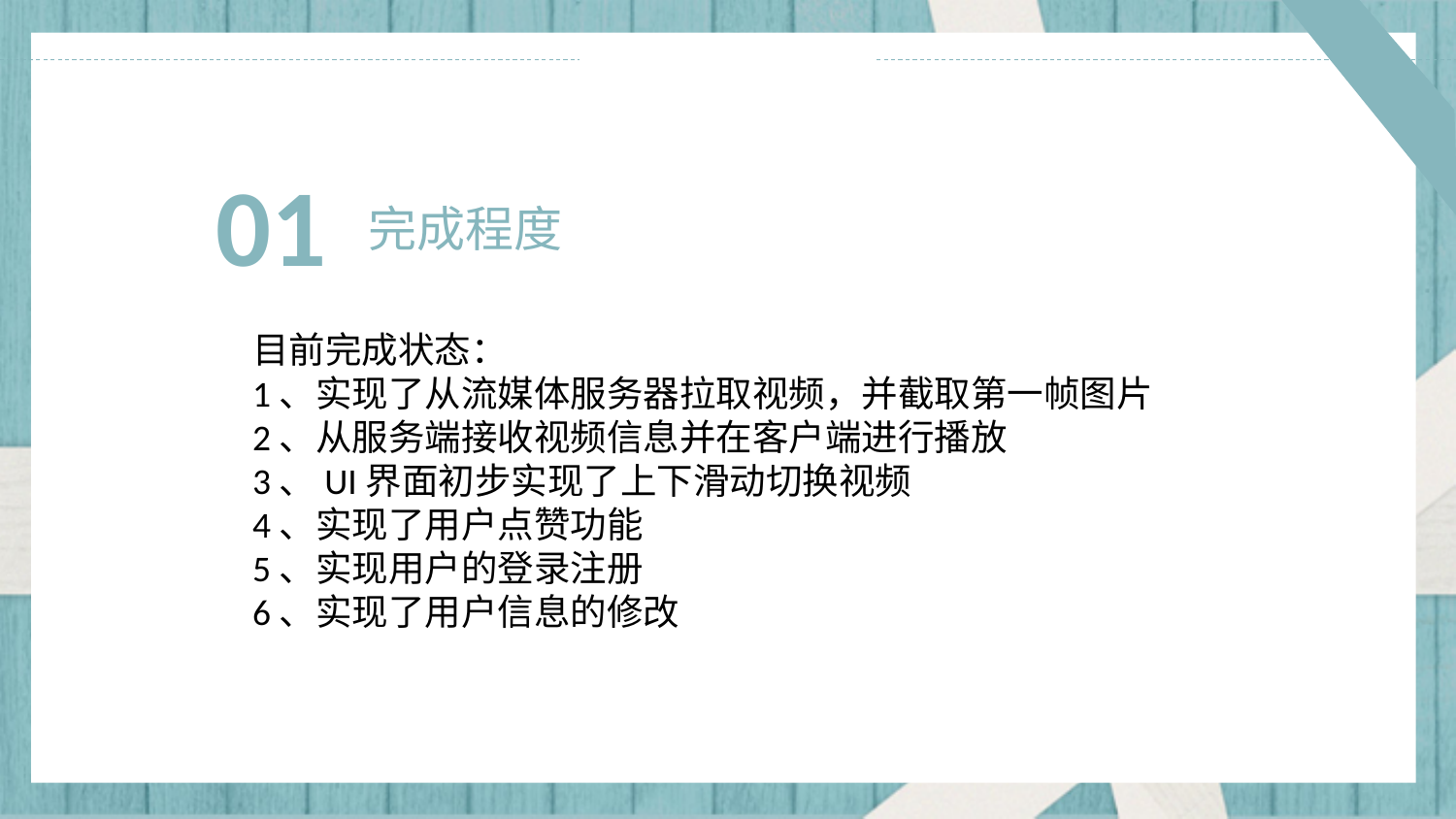

01
完成程度
目前完成状态：
1、实现了从流媒体服务器拉取视频，并截取第一帧图片
2、从服务端接收视频信息并在客户端进行播放
3、UI界面初步实现了上下滑动切换视频
4、实现了用户点赞功能
5、实现用户的登录注册
6、实现了用户信息的修改